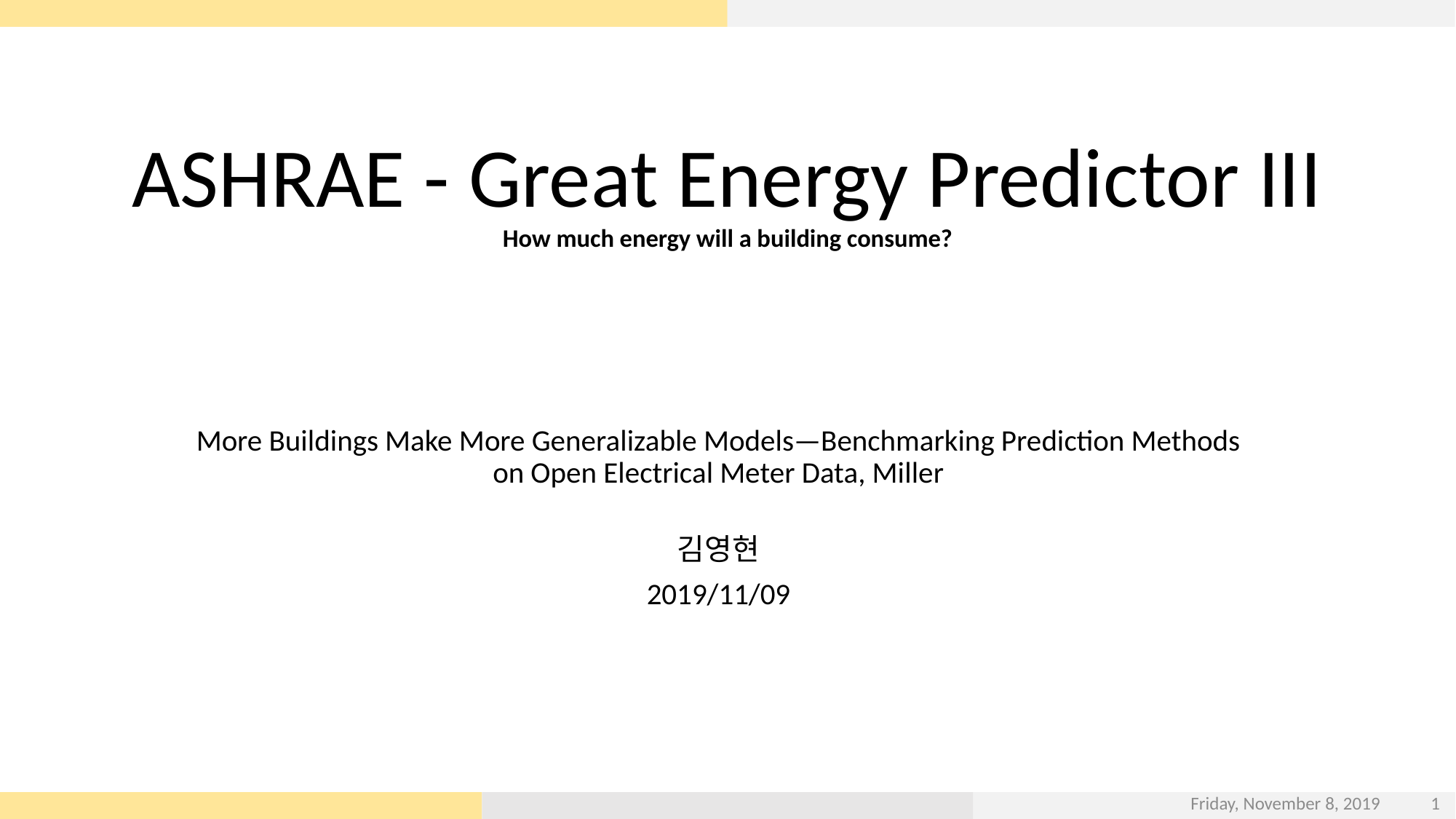

# ASHRAE - Great Energy Predictor III How much energy will a building consume?
More Buildings Make More Generalizable Models—Benchmarking Prediction Methods on Open Electrical Meter Data, Miller
김영현
2019/11/09